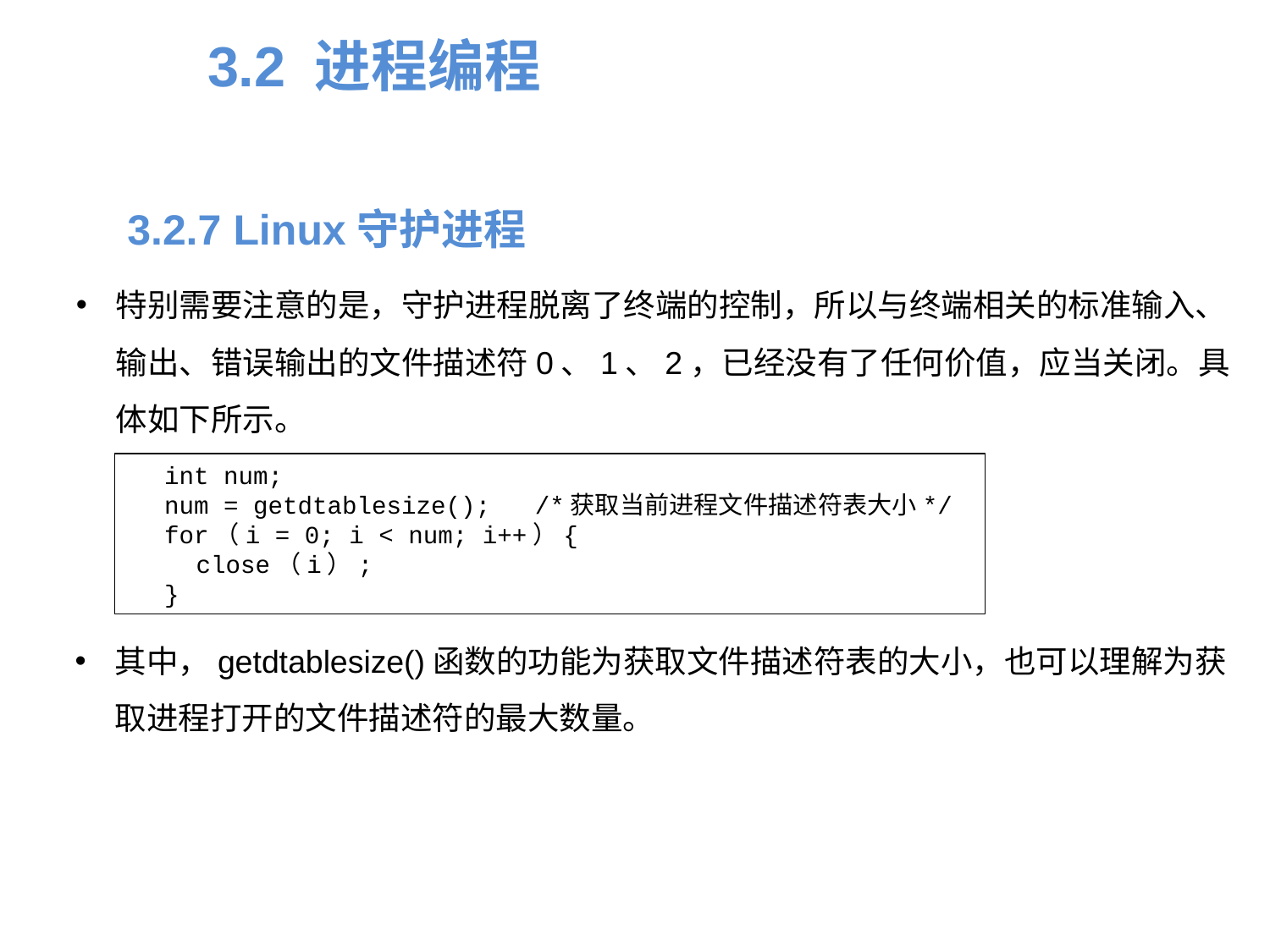

3.2 进程编程
3.2.7 Linux守护进程
特别需要注意的是，守护进程脱离了终端的控制，所以与终端相关的标准输入、输出、错误输出的文件描述符0、1、2，已经没有了任何价值，应当关闭。具体如下所示。
int num;
num = getdtablesize();   /*获取当前进程文件描述符表大小*/
for（i = 0; i < num; i++）{
close（i）;
}
其中，getdtablesize()函数的功能为获取文件描述符表的大小，也可以理解为获取进程打开的文件描述符的最大数量。